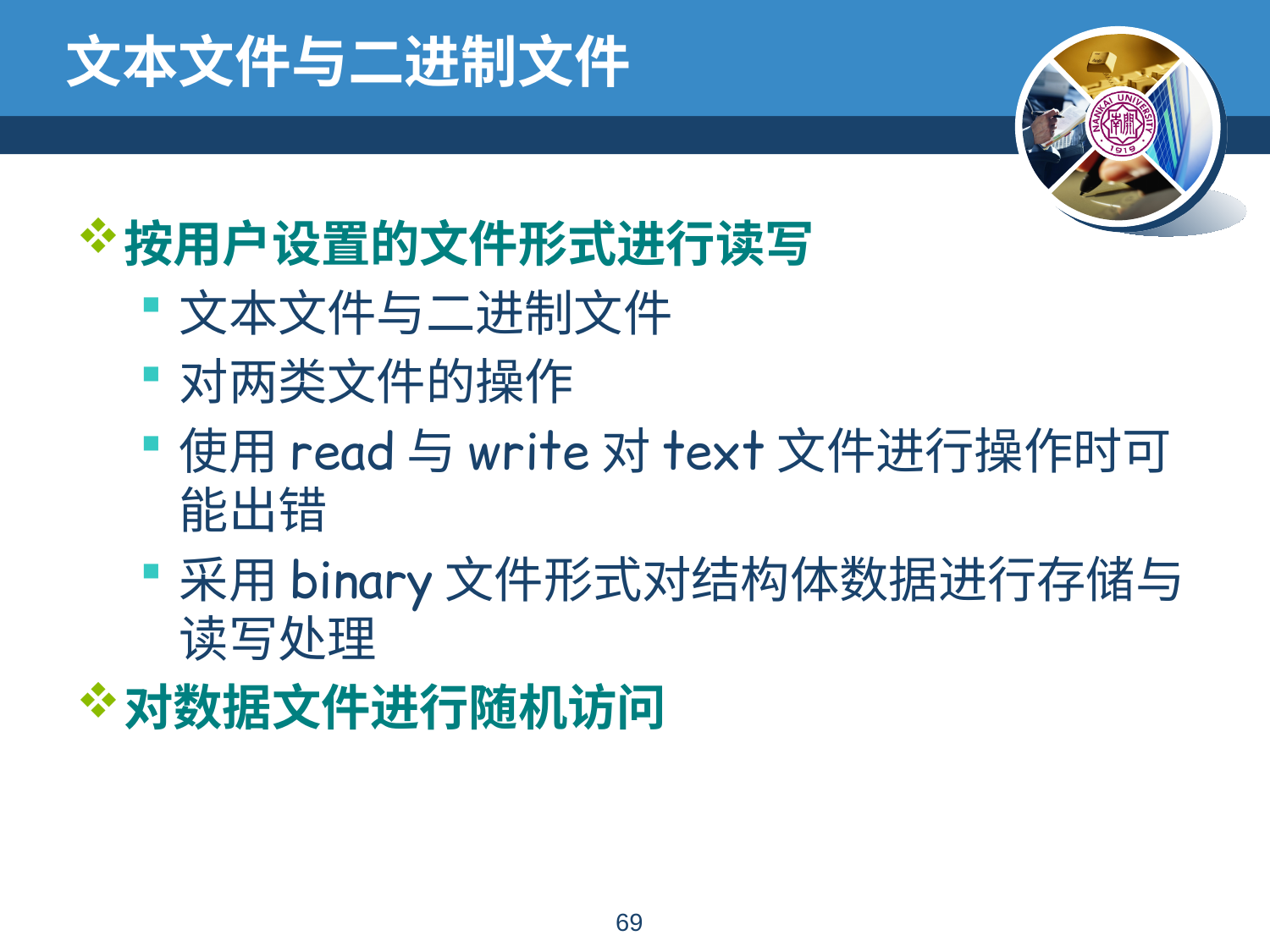

# 文本文件与二进制文件
按用户设置的文件形式进行读写
文本文件与二进制文件
对两类文件的操作
使用read与write对text文件进行操作时可能出错
采用binary文件形式对结构体数据进行存储与读写处理
对数据文件进行随机访问
69